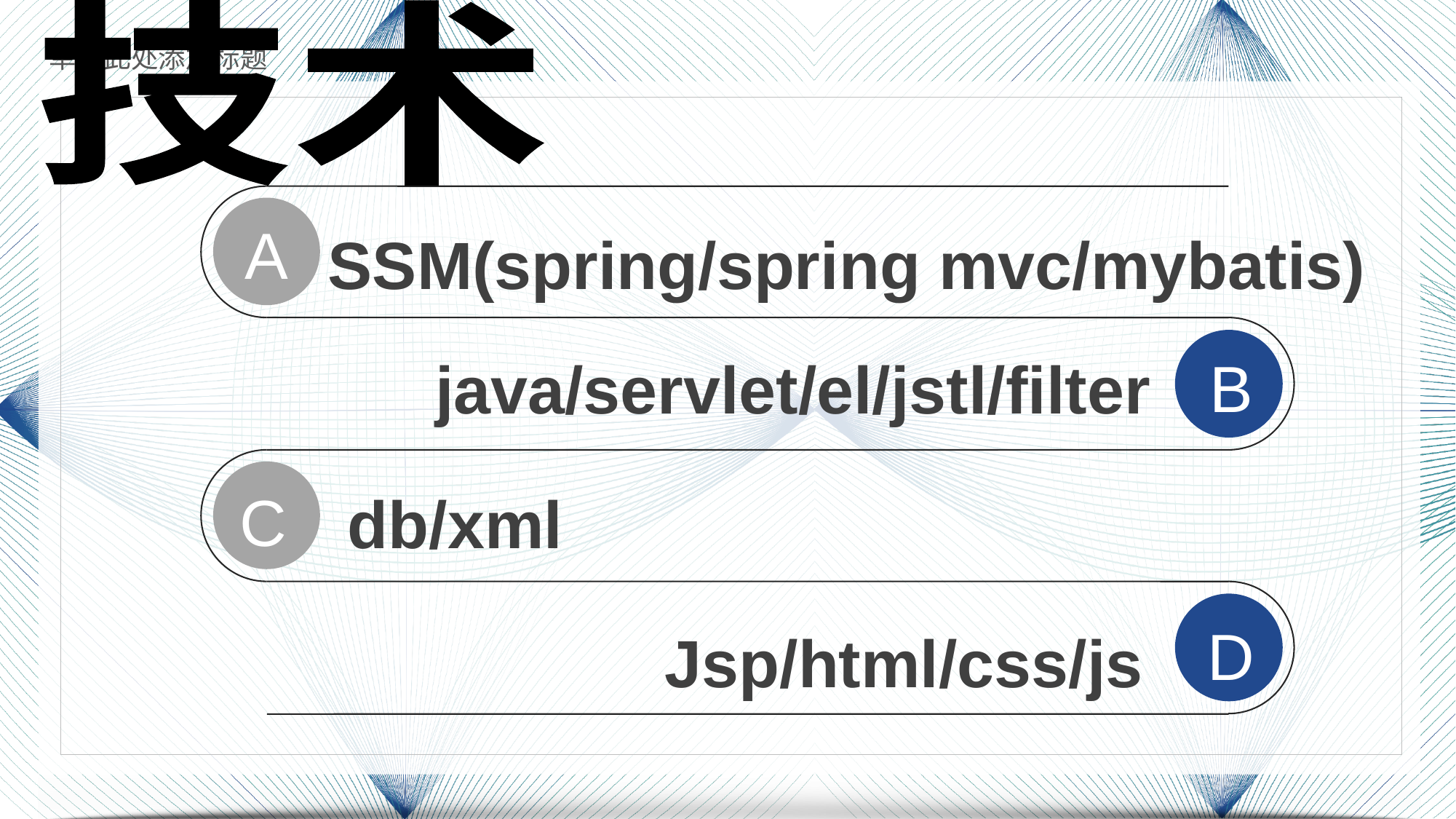

技术
SSM(spring/spring mvc/mybatis)

A

java/servlet/el/jstl/filter
B

db/xml
C

D
Jsp/html/css/js